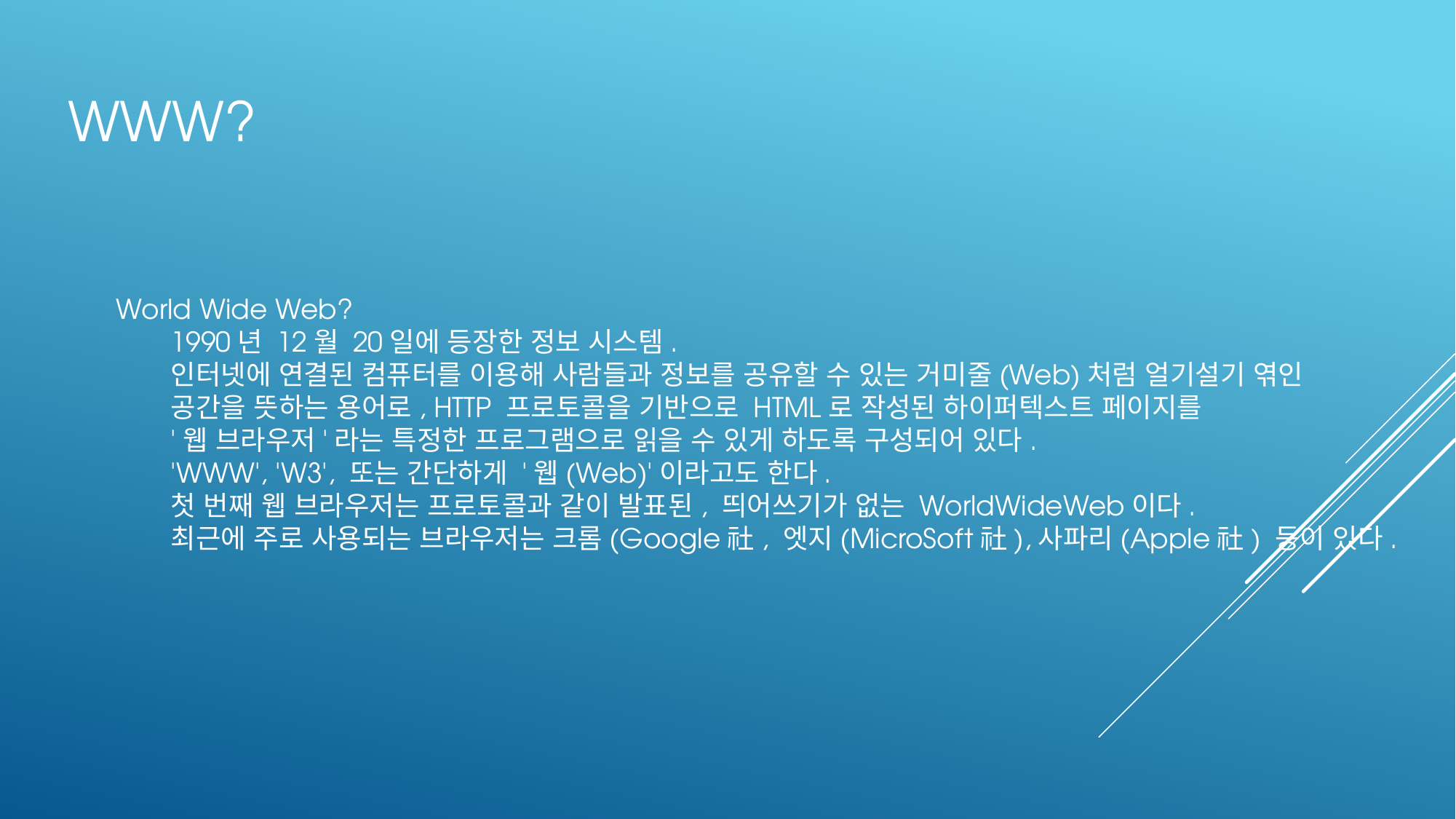

# WWW?
World Wide Web?
1990년 12월 20일에 등장한 정보 시스템.
인터넷에 연결된 컴퓨터를 이용해 사람들과 정보를 공유할 수 있는 거미줄(Web)처럼 얼기설기 엮인
공간을 뜻하는 용어로, HTTP 프로토콜을 기반으로 HTML로 작성된 하이퍼텍스트 페이지를
'웹 브라우저'라는 특정한 프로그램으로 읽을 수 있게 하도록 구성되어 있다.
'WWW', 'W3', 또는 간단하게 '웹(Web)'이라고도 한다.
첫 번째 웹 브라우저는 프로토콜과 같이 발표된, 띄어쓰기가 없는 WorldWideWeb이다.
최근에 주로 사용되는 브라우저는 크롬(Google社, 엣지(MicroSoft社),사파리(Apple社) 등이 있다.